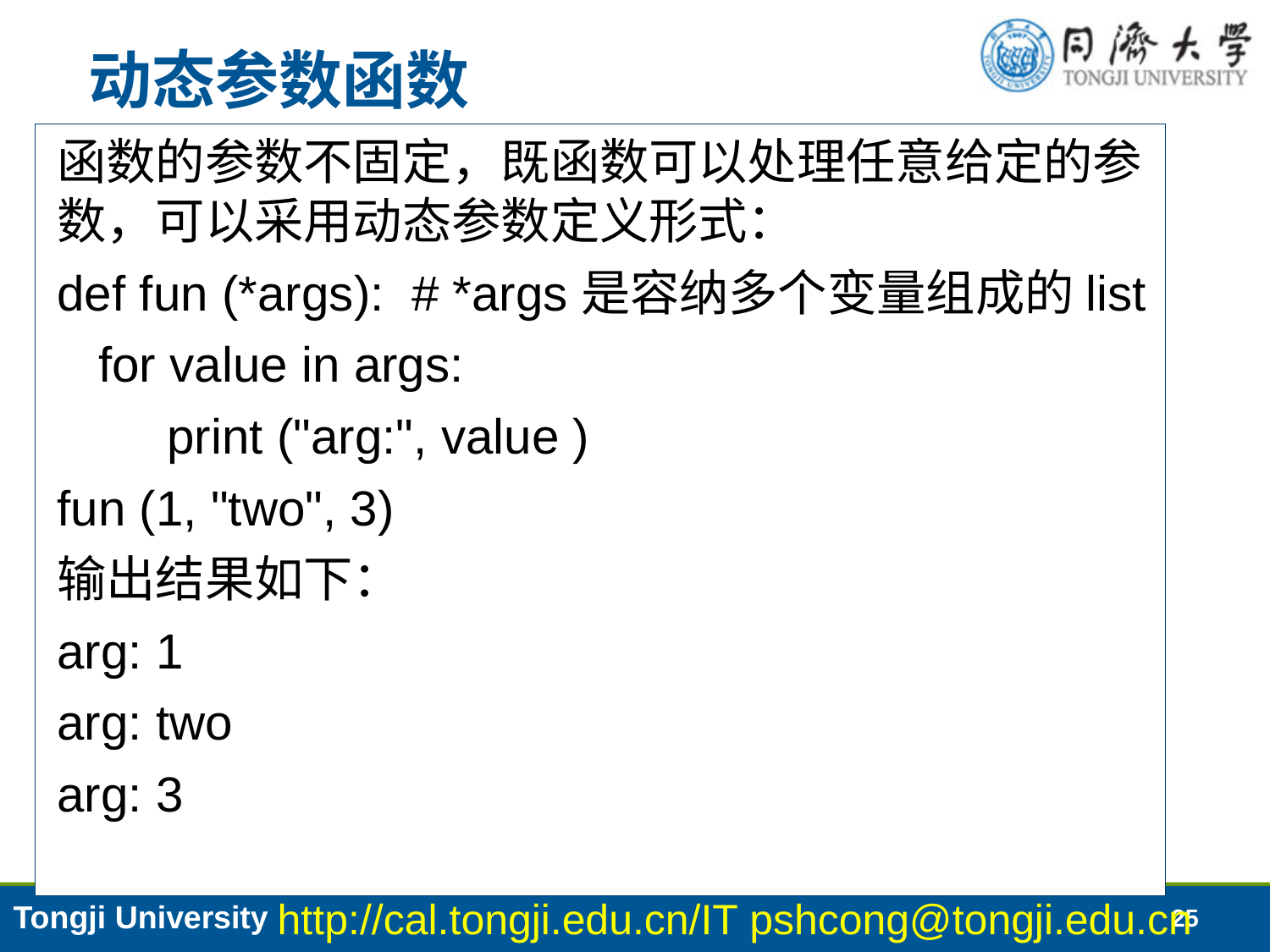

动态参数函数
函数的参数不固定，既函数可以处理任意给定的参数，可以采用动态参数定义形式：
def fun (*args):  # *args是容纳多个变量组成的list
   for value in args:
        print ("arg:", value )
fun (1, "two", 3)
输出结果如下：
arg: 1
arg: two
arg: 3